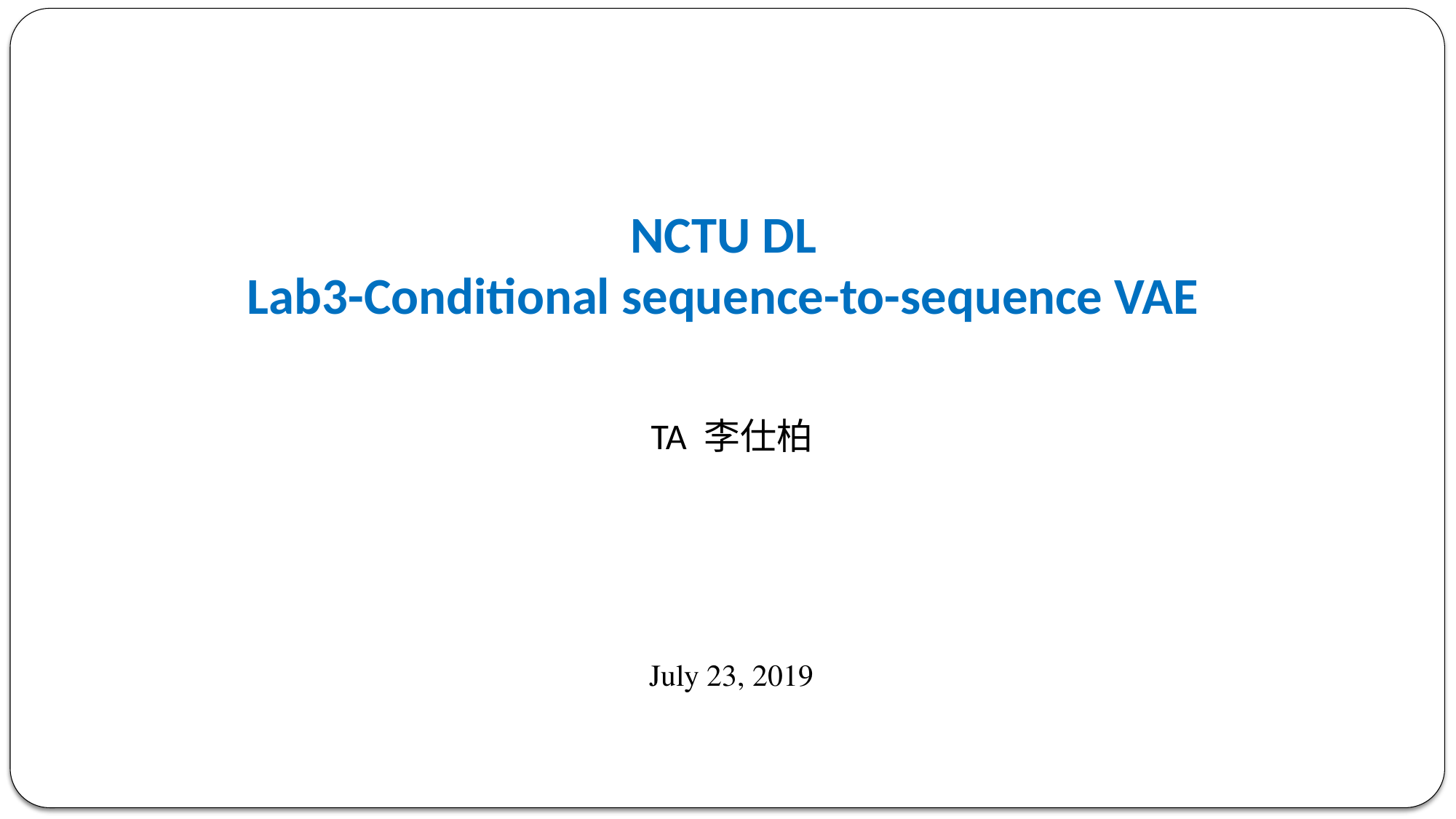

# NCTU DL Lab3-Conditional sequence-to-sequence VAE
TA 李仕柏
July 23, 2019